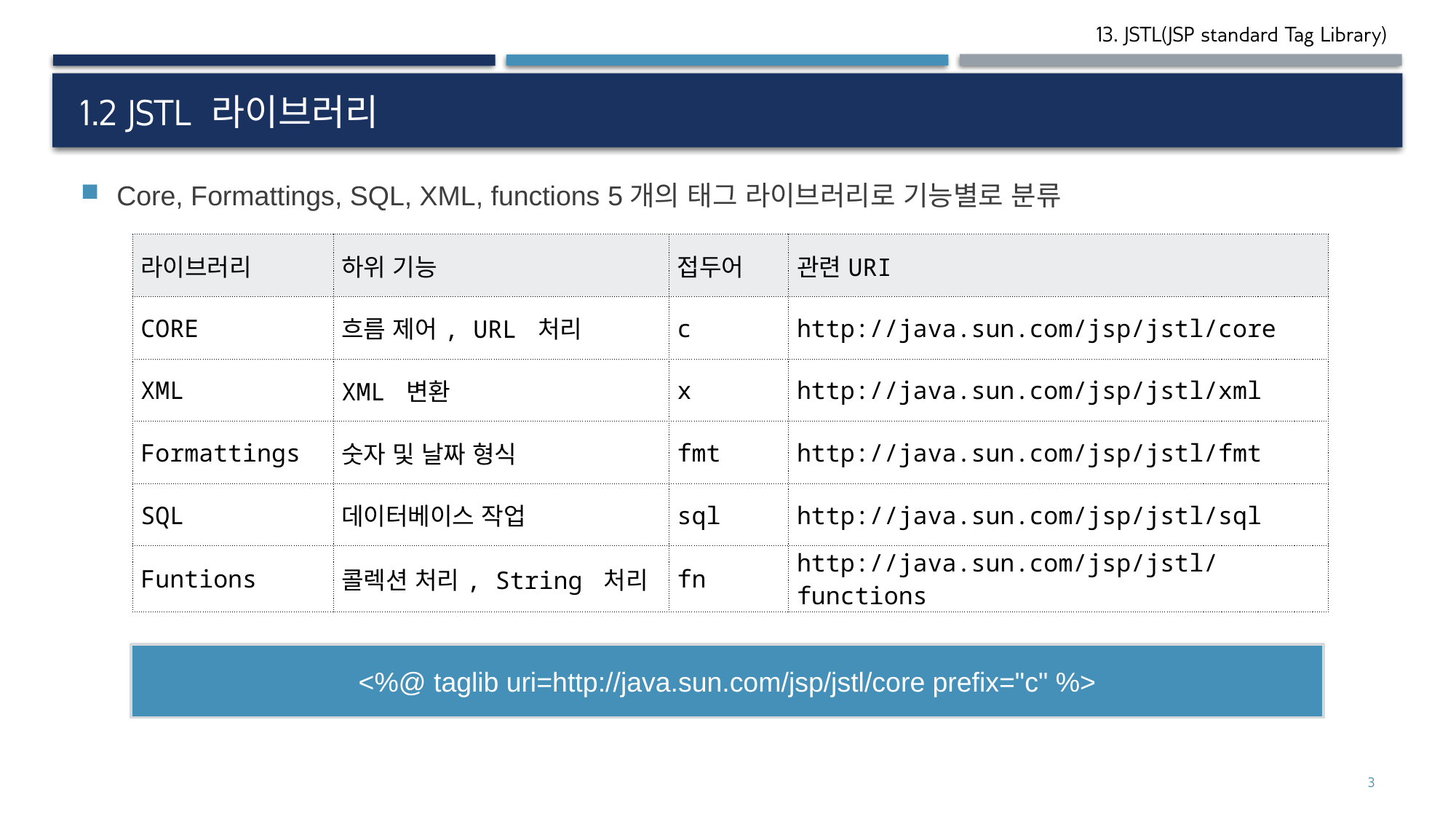

# 1.2 JSTL 라이브러리
Core, Formattings, SQL, XML, functions 5개의 태그 라이브러리로 기능별로 분류
| 라이브러리 | 하위 기능 | 접두어 | 관련URI |
| --- | --- | --- | --- |
| CORE | 흐름 제어, URL 처리 | c | http://java.sun.com/jsp/jstl/core |
| XML | XML 변환 | x | http://java.sun.com/jsp/jstl/xml |
| Formattings | 숫자 및 날짜 형식 | fmt | http://java.sun.com/jsp/jstl/fmt |
| SQL | 데이터베이스 작업 | sql | http://java.sun.com/jsp/jstl/sql |
| Funtions | 콜렉션 처리, String 처리 | fn | http://java.sun.com/jsp/jstl/functions |
<%@ taglib uri=http://java.sun.com/jsp/jstl/core prefix="c" %>
3